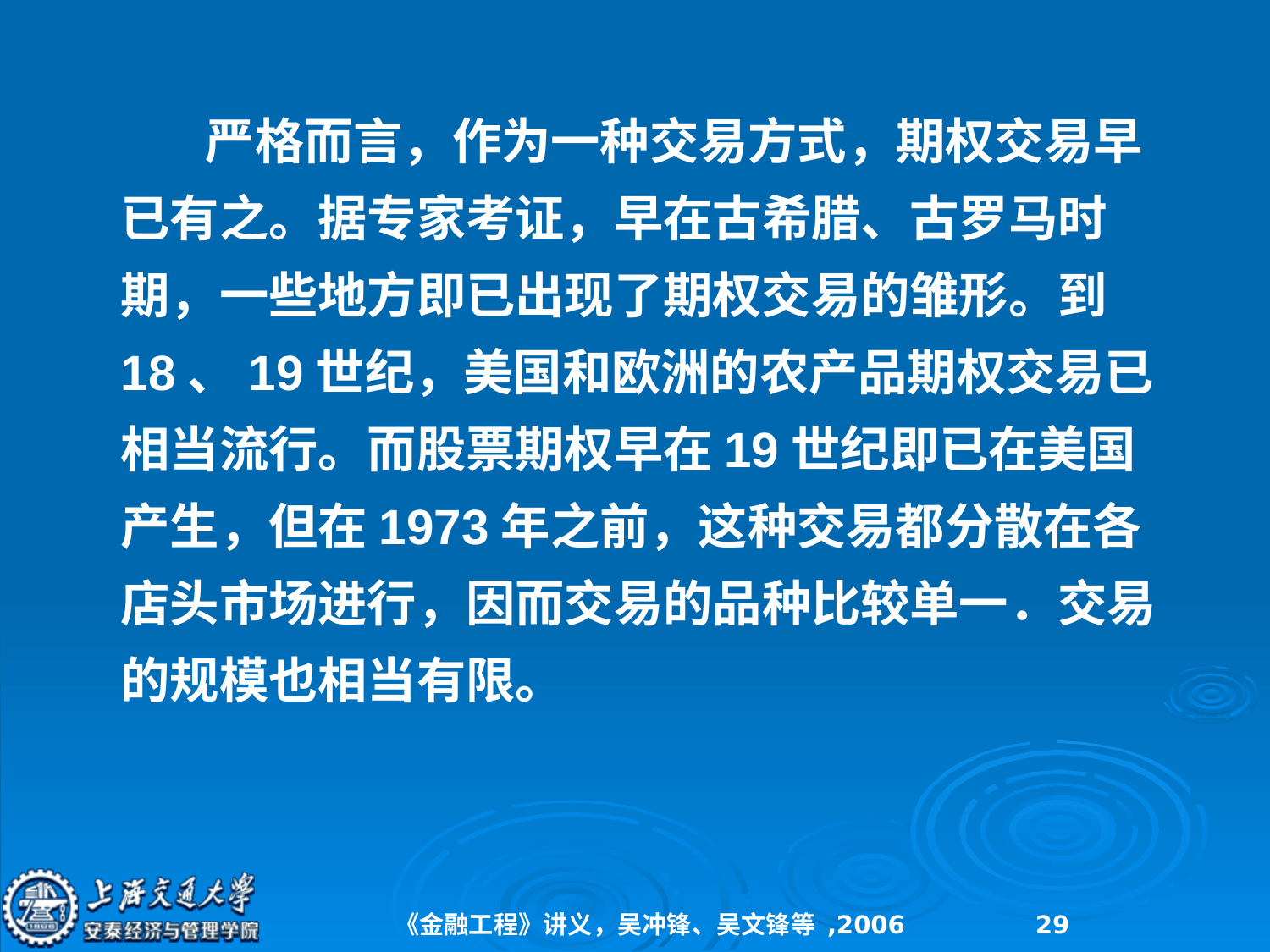

严格而言，作为一种交易方式，期权交易早已有之。据专家考证，早在古希腊、古罗马时期，一些地方即已出现了期权交易的雏形。到18、19世纪，美国和欧洲的农产品期权交易已相当流行。而股票期权早在19世纪即已在美国产生，但在1973年之前，这种交易都分散在各店头市场进行，因而交易的品种比较单一．交易的规模也相当有限。